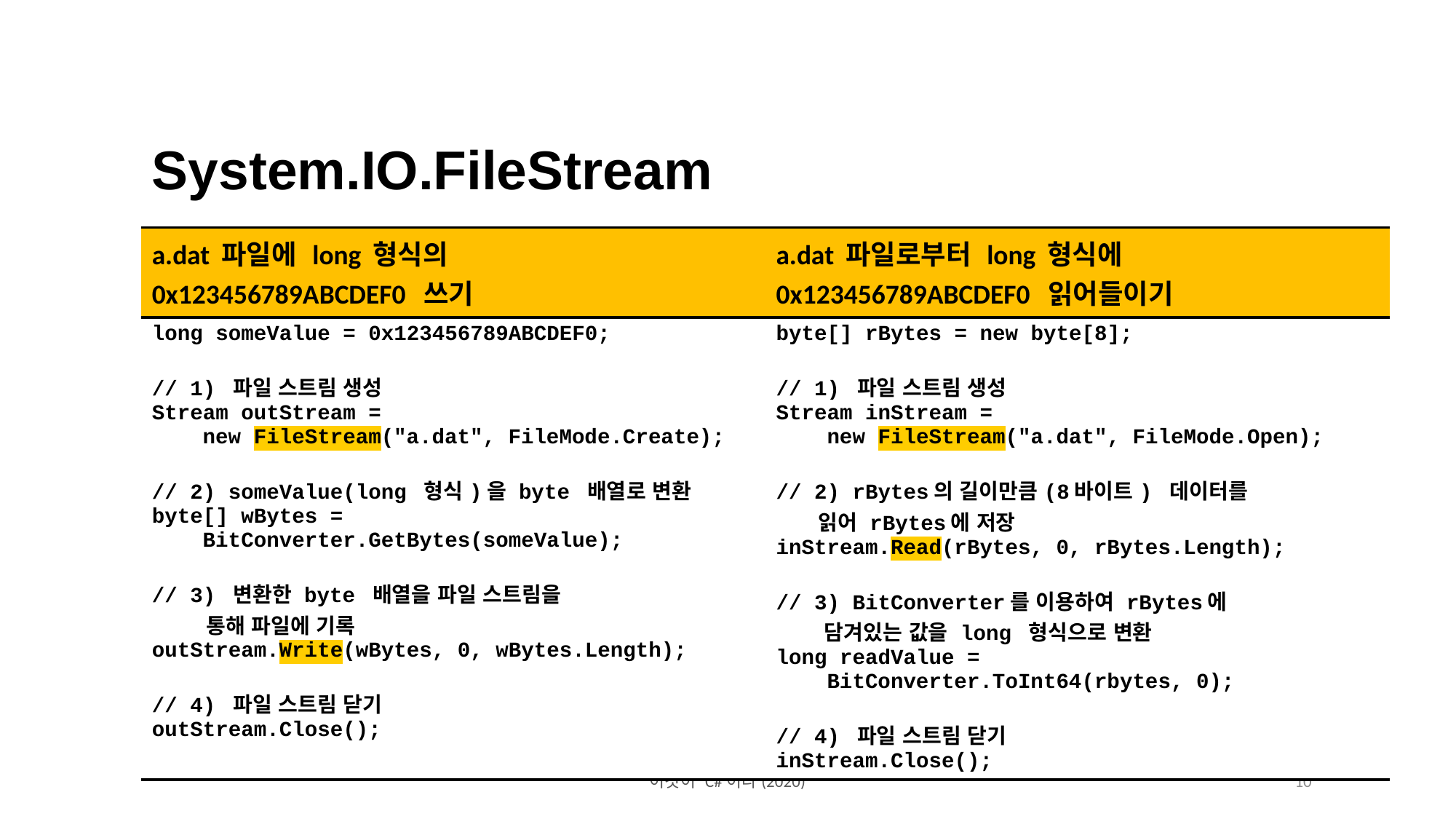

System.IO.FileStream
| a.dat 파일에 long 형식의 0x123456789ABCDEF0 쓰기 | a.dat 파일로부터 long 형식에 0x123456789ABCDEF0 읽어들이기 |
| --- | --- |
| long someValue = 0x123456789ABCDEF0;   // 1) 파일 스트림 생성 Stream outStream = new FileStream("a.dat", FileMode.Create);   // 2) someValue(long 형식)을 byte 배열로 변환 byte[] wBytes = BitConverter.GetBytes(someValue);   // 3) 변환한 byte 배열을 파일 스트림을 통해 파일에 기록 outStream.Write(wBytes, 0, wBytes.Length);   // 4) 파일 스트림 닫기 outStream.Close(); | byte[] rBytes = new byte[8];   // 1) 파일 스트림 생성 Stream inStream = new FileStream("a.dat", FileMode.Open);   // 2) rBytes의 길이만큼(8바이트) 데이터를 읽어 rBytes에 저장 inStream.Read(rBytes, 0, rBytes.Length);   // 3) BitConverter를 이용하여 rBytes에 담겨있는 값을 long 형식으로 변환 long readValue = BitConverter.ToInt64(rbytes, 0);   // 4) 파일 스트림 닫기 inStream.Close(); |
이것이 C#이다(2020)
10